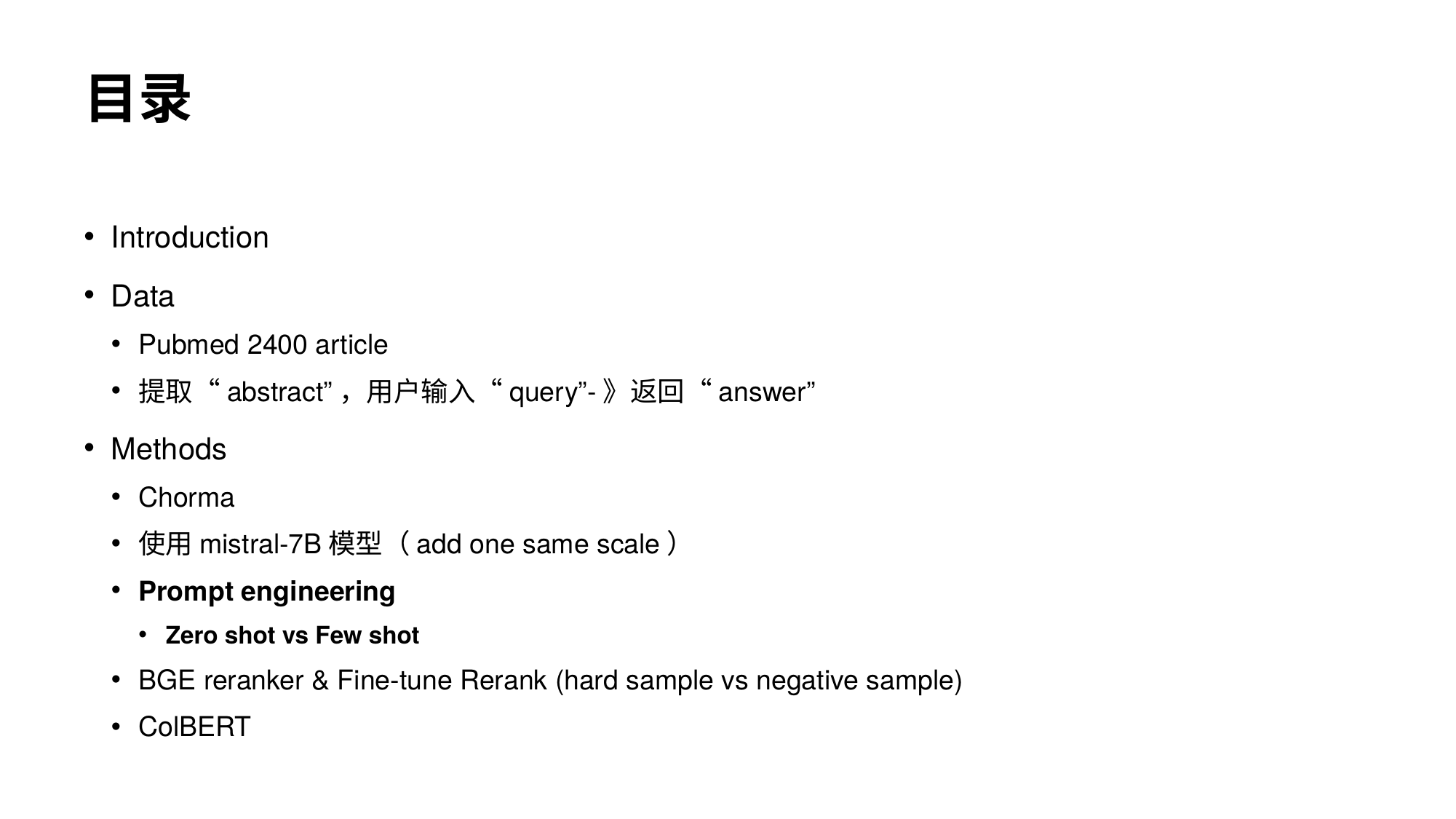

# 目录
Introduction
Data
Pubmed 2400 article
提取“abstract”，用户输入“query”-》返回“answer”
Methods
Chorma
使用mistral-7B模型（add one same scale）
Prompt engineering
Zero shot vs Few shot
BGE reranker & Fine-tune Rerank (hard sample vs negative sample)
ColBERT